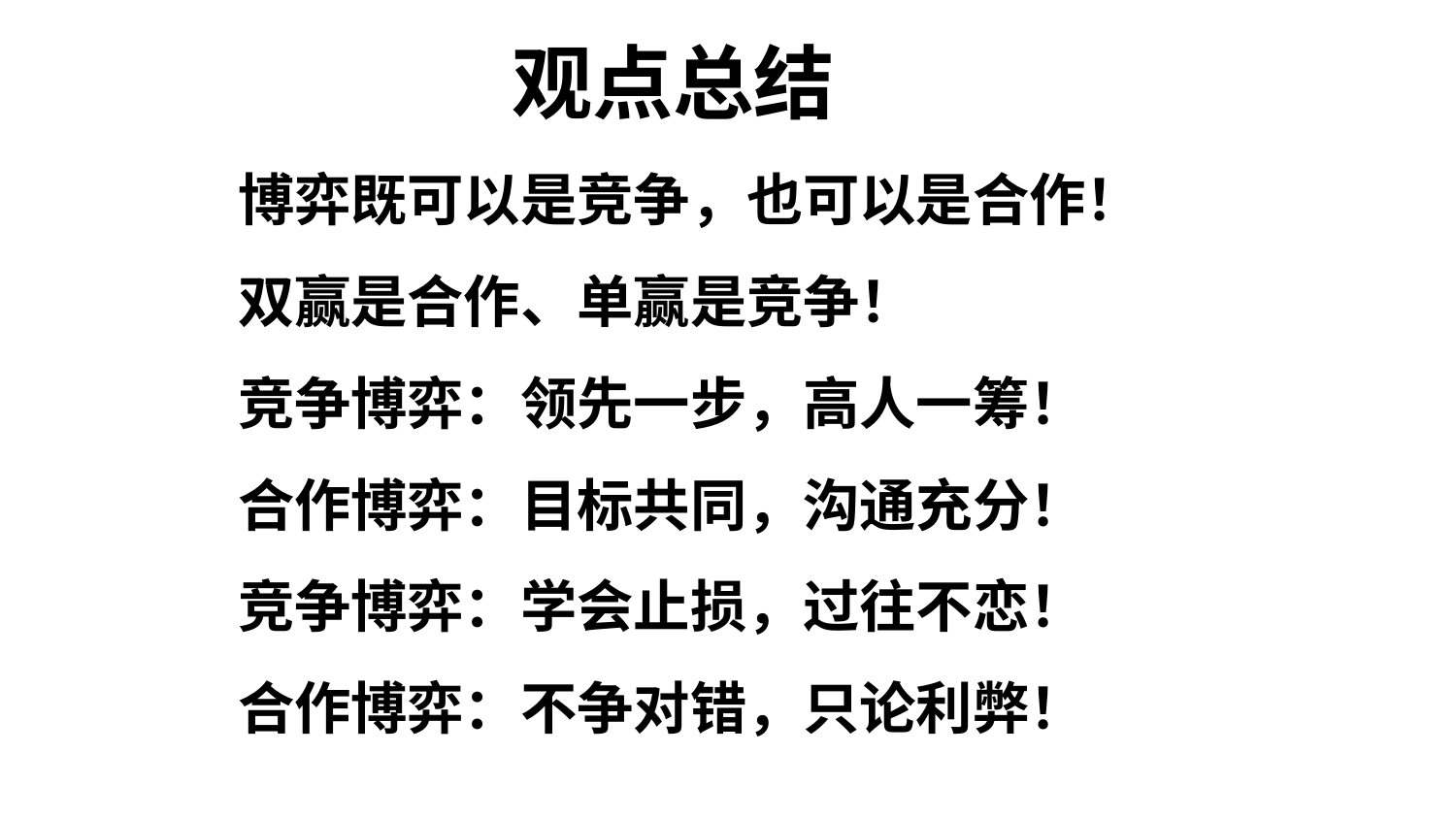

观点总结
博弈既可以是竞争，也可以是合作！
双赢是合作、单赢是竞争！
竞争博弈：领先一步，高人一筹！
合作博弈：目标共同，沟通充分！
竞争博弈：学会止损，过往不恋！
合作博弈：不争对错，只论利弊！